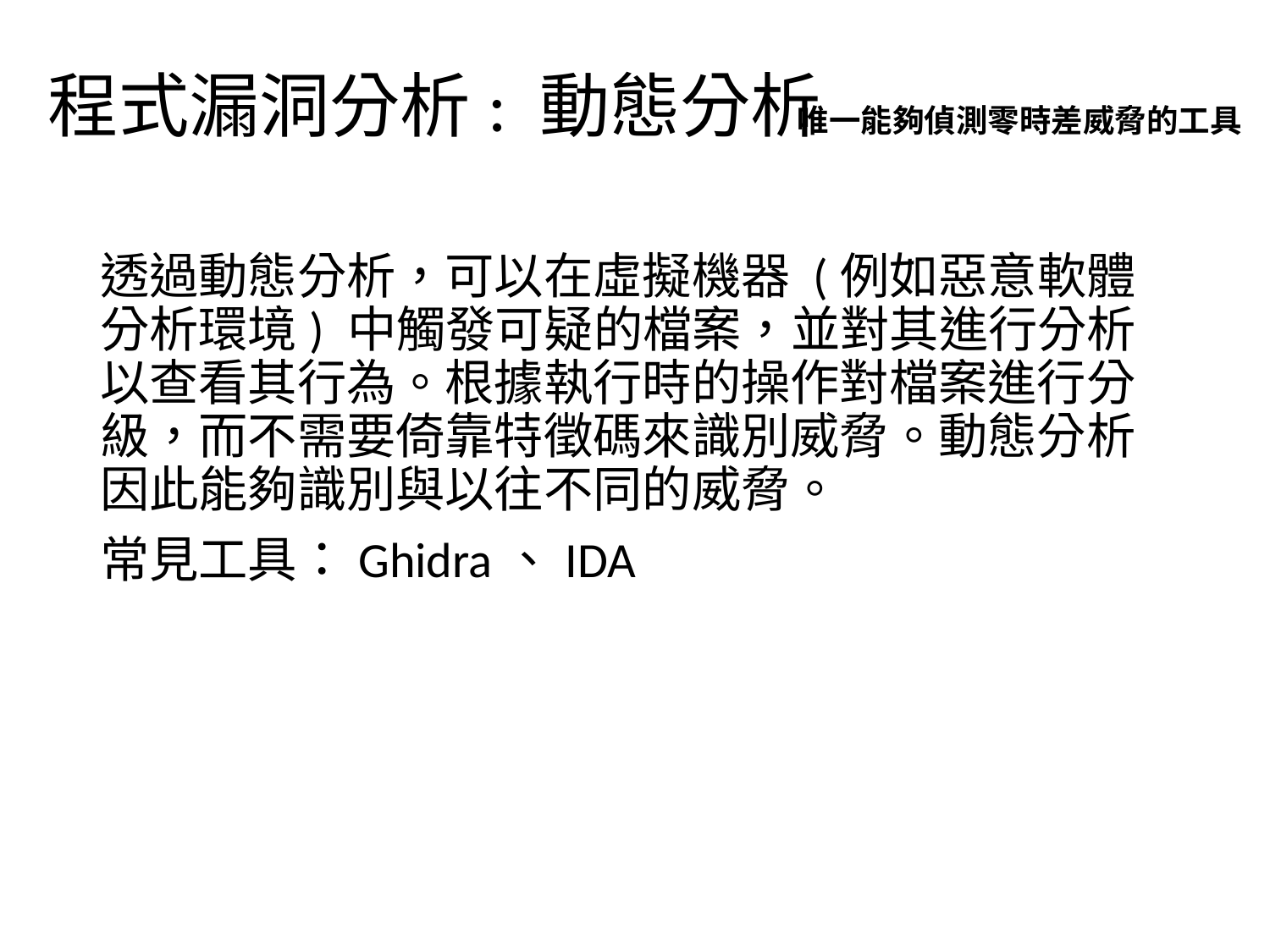

# 程式漏洞分析: 動態分析
唯一能夠偵測零時差威脅的工具
透過動態分析，可以在虛擬機器 (例如惡意軟體分析環境) 中觸發可疑的檔案，並對其進行分析以查看其行為。根據執行時的操作對檔案進行分級，而不需要倚靠特徵碼來識別威脅。動態分析因此能夠識別與以往不同的威脅。
常見工具：Ghidra、IDA